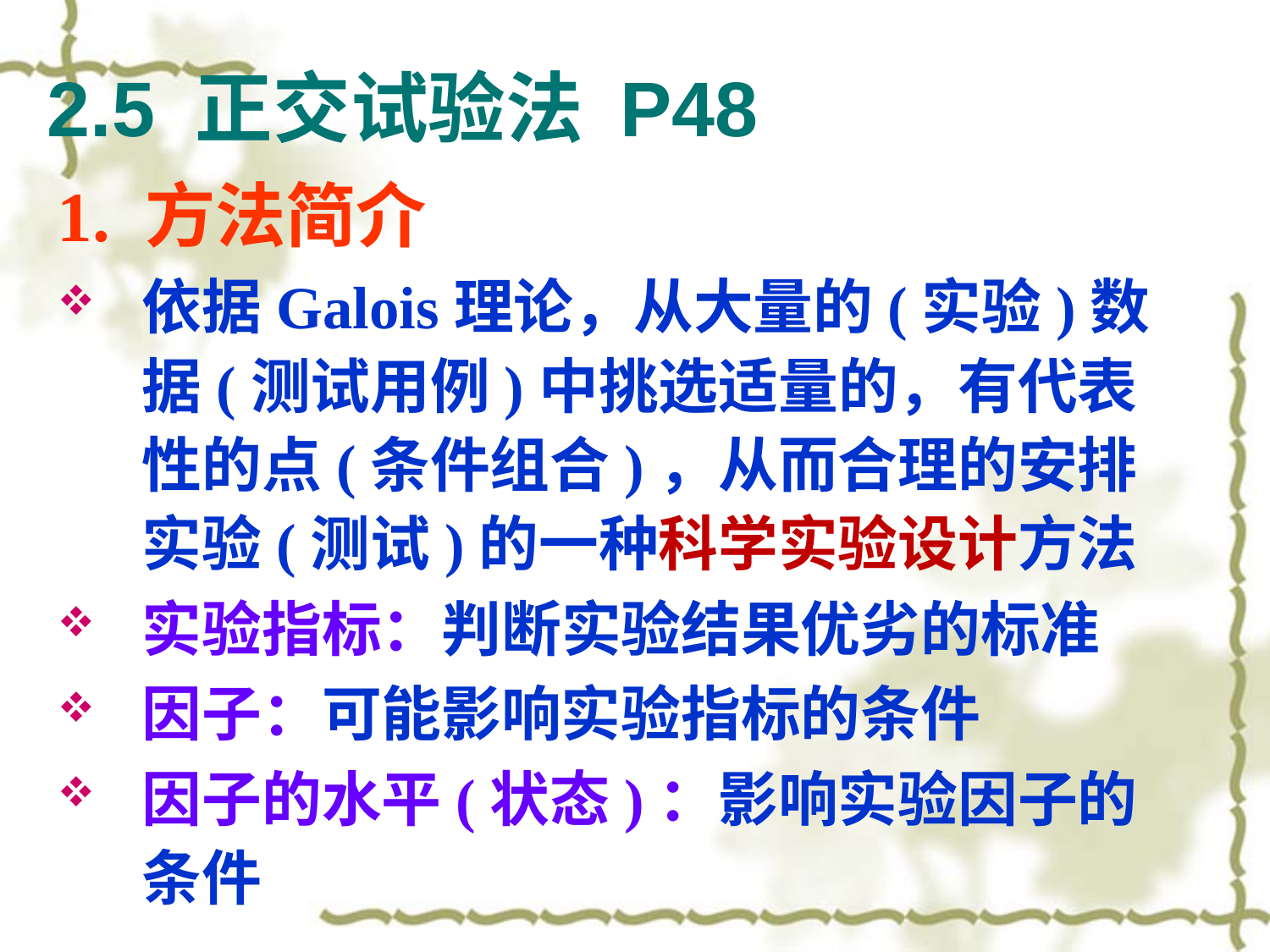

# 2.5 正交试验法 P48
1. 方法简介
依据Galois理论，从大量的(实验)数据(测试用例)中挑选适量的，有代表性的点(条件组合)，从而合理的安排实验(测试)的一种科学实验设计方法
实验指标：判断实验结果优劣的标准
因子：可能影响实验指标的条件
因子的水平(状态)：影响实验因子的条件